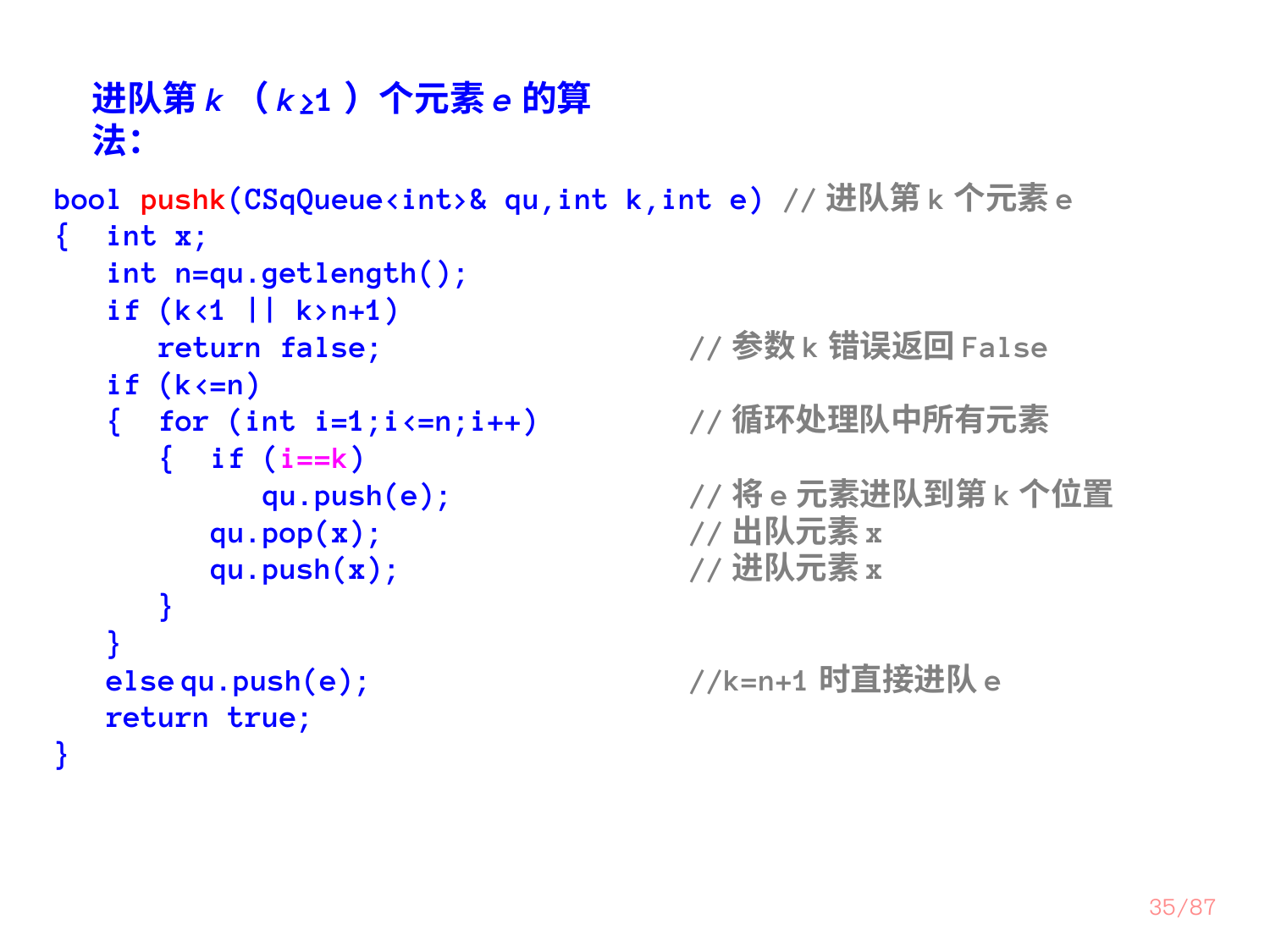

进队第k（k≥1）个元素e的算法：
bool pushk(CSqQueue<int>& qu,int k,int e) //进队第k个元素e
{  int x;
   int n=qu.getlength();
   if (k<1 || k>n+1)
      return false;			//参数k错误返回False
   if (k<=n)
   {  for (int i=1;i<=n;i++)		//循环处理队中所有元素
      {  if (i==k)
            qu.push(e);		//将e元素进队到第k个位置
         qu.pop(x);			//出队元素x
         qu.push(x);			//进队元素x
      }
   }
   else	qu.push(e);			//k=n+1时直接进队e
   return true;
}
35/87